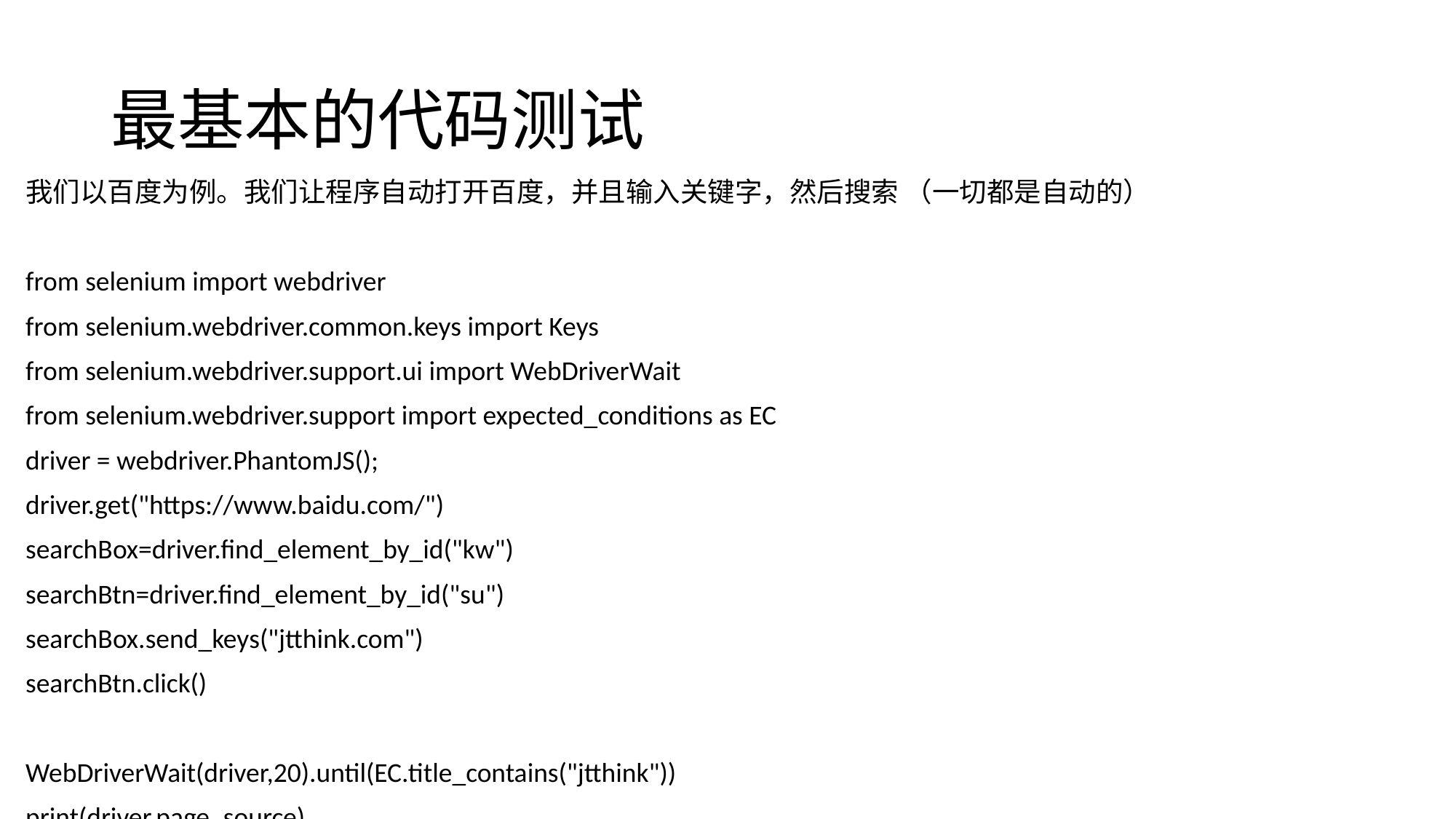

# 最基本的代码测试
我们以百度为例。我们让程序自动打开百度，并且输入关键字，然后搜索 （一切都是自动的）

from selenium import webdriver
from selenium.webdriver.common.keys import Keys
from selenium.webdriver.support.ui import WebDriverWait
from selenium.webdriver.support import expected_conditions as EC
driver = webdriver.PhantomJS();
driver.get("https://www.baidu.com/")
searchBox=driver.find_element_by_id("kw")
searchBtn=driver.find_element_by_id("su")
searchBox.send_keys("jtthink.com")
searchBtn.click()

WebDriverWait(driver,20).until(EC.title_contains("jtthink"))
print(driver.page_source)
driver.quit()